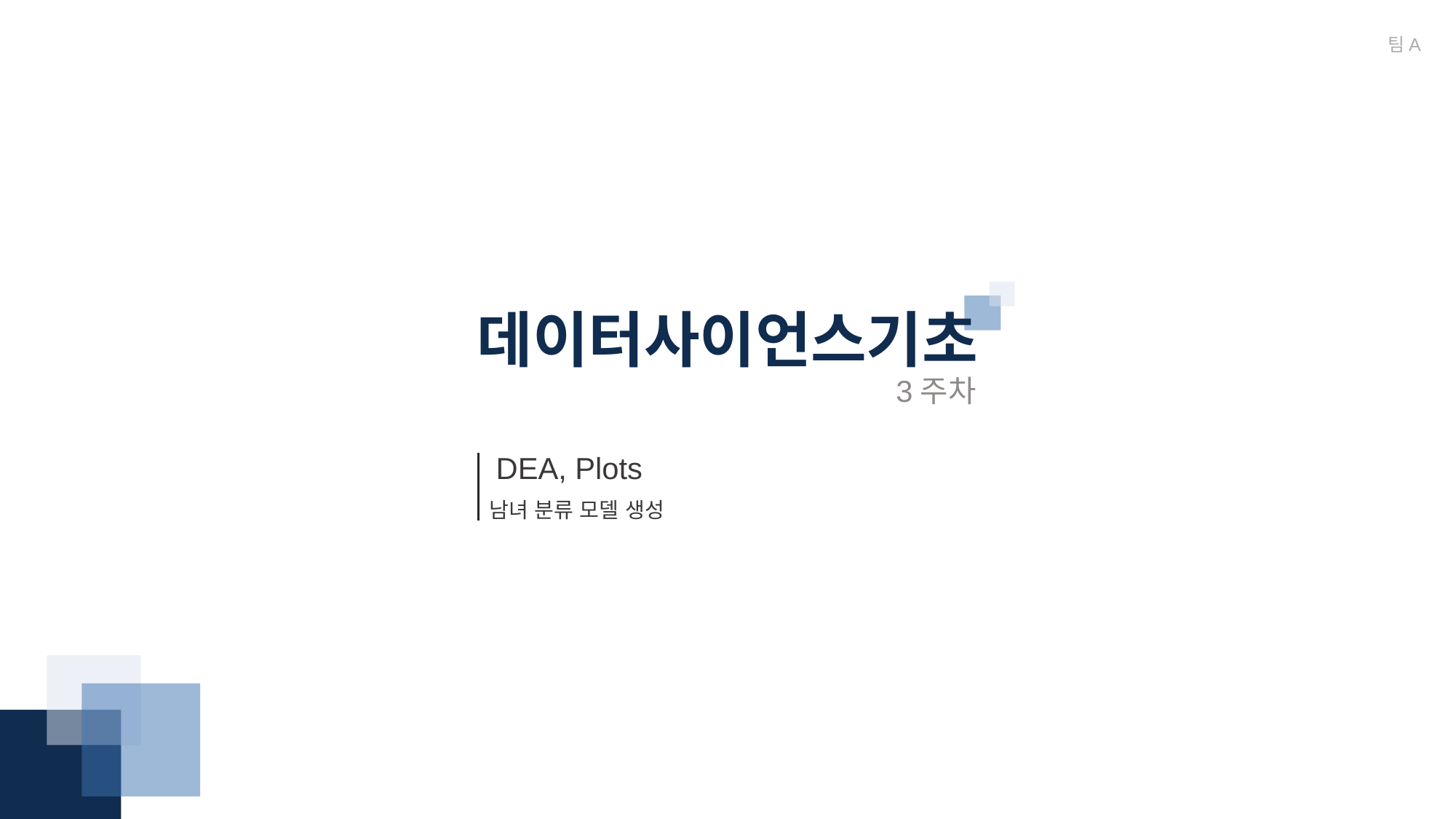

팀A

데이터사이언스기초
3주차
DEA, Plots
남녀 분류 모델 생성